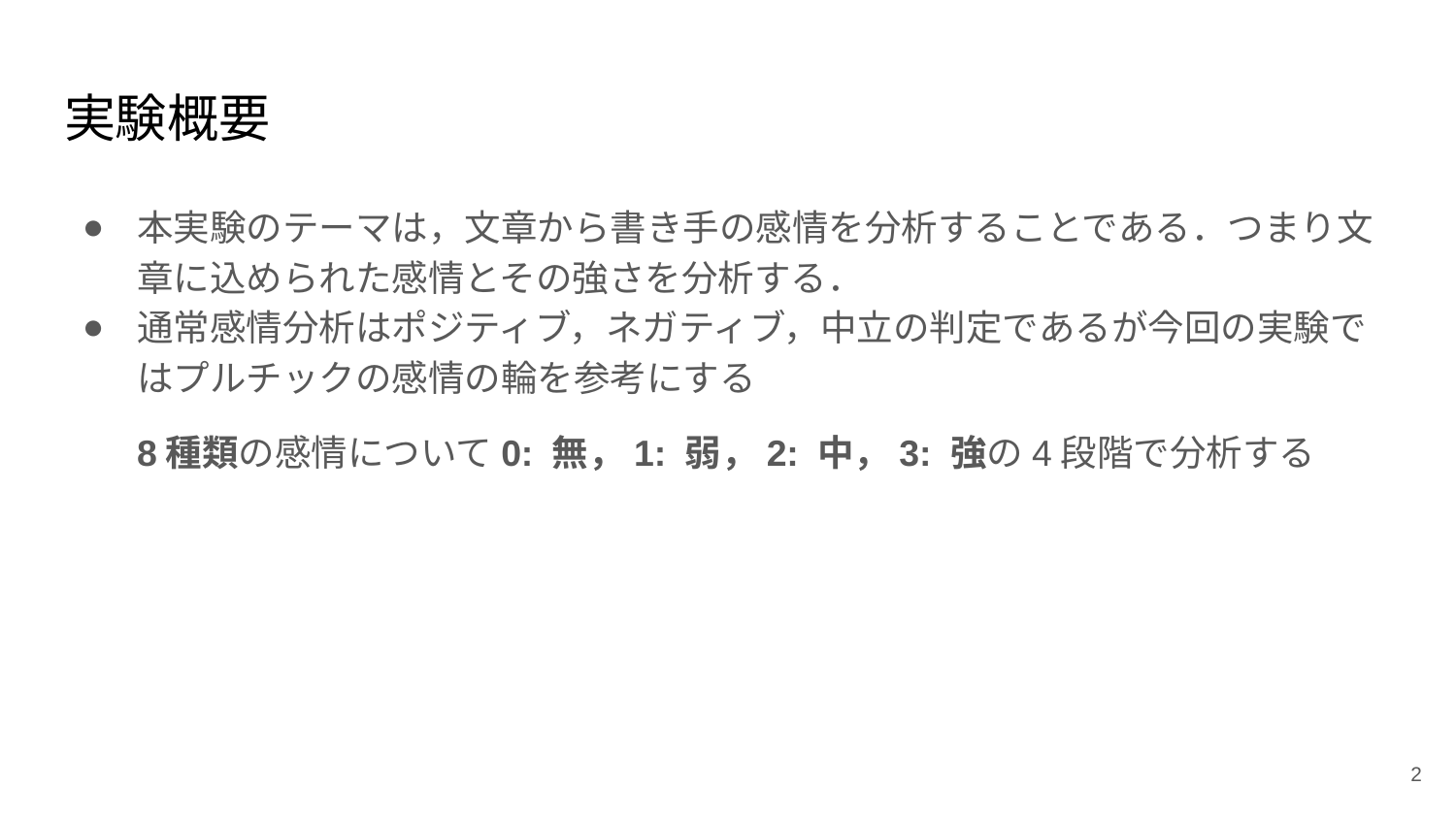

# 実験概要
本実験のテーマは，文章から書き手の感情を分析することである．つまり文章に込められた感情とその強さを分析する．
通常感情分析はポジティブ，ネガティブ，中立の判定であるが今回の実験ではプルチックの感情の輪を参考にする
8種類の感情について0: 無，1: 弱，2: 中，3: 強の4段階で分析する

2